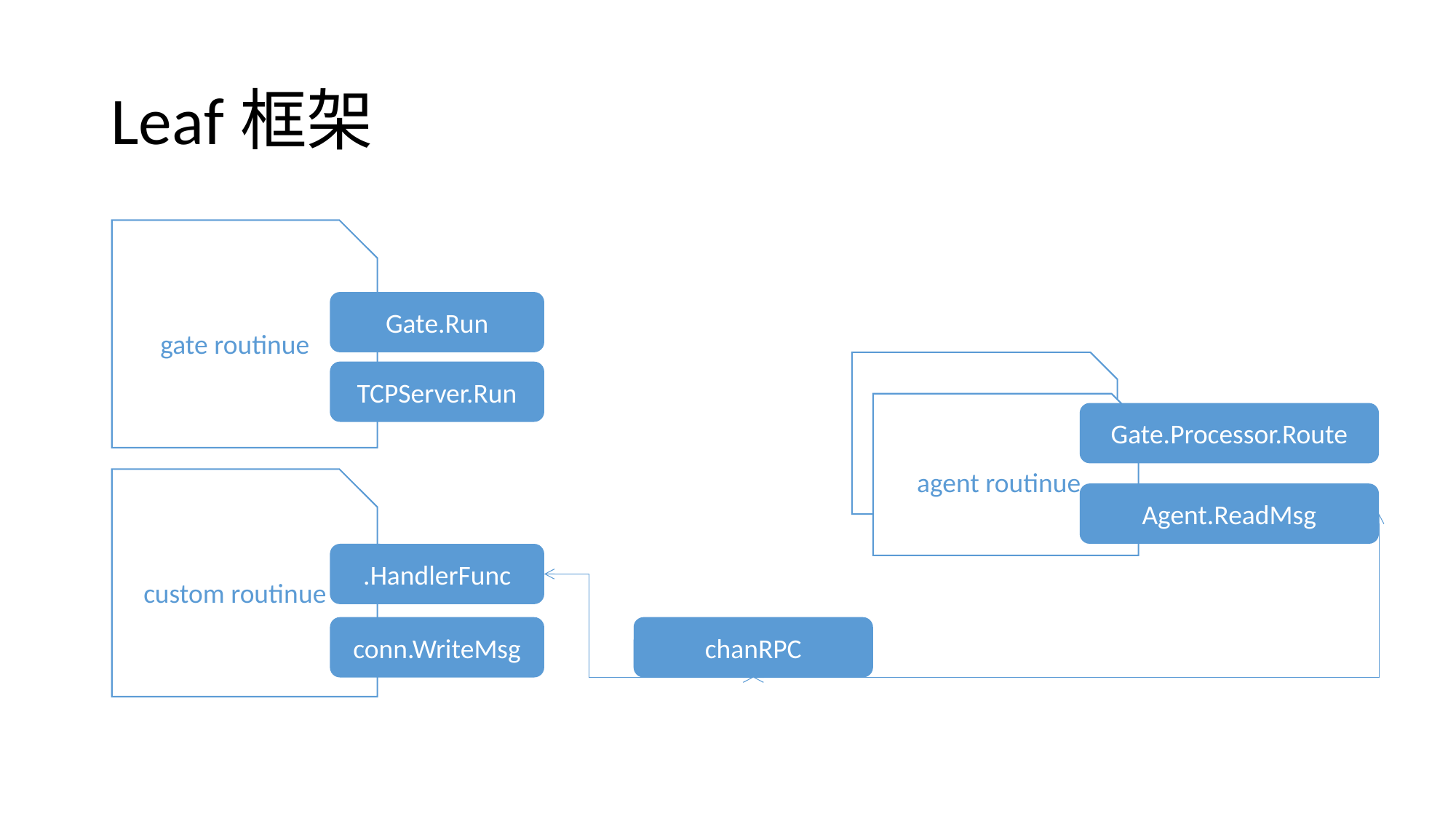

# Leaf框架
gate routinue
Gate.Run
go routinue
TCPServer.Run
agent routinue
Gate.Processor.Route
custom routinue
Agent.ReadMsg
.HandlerFunc
conn.WriteMsg
chanRPC